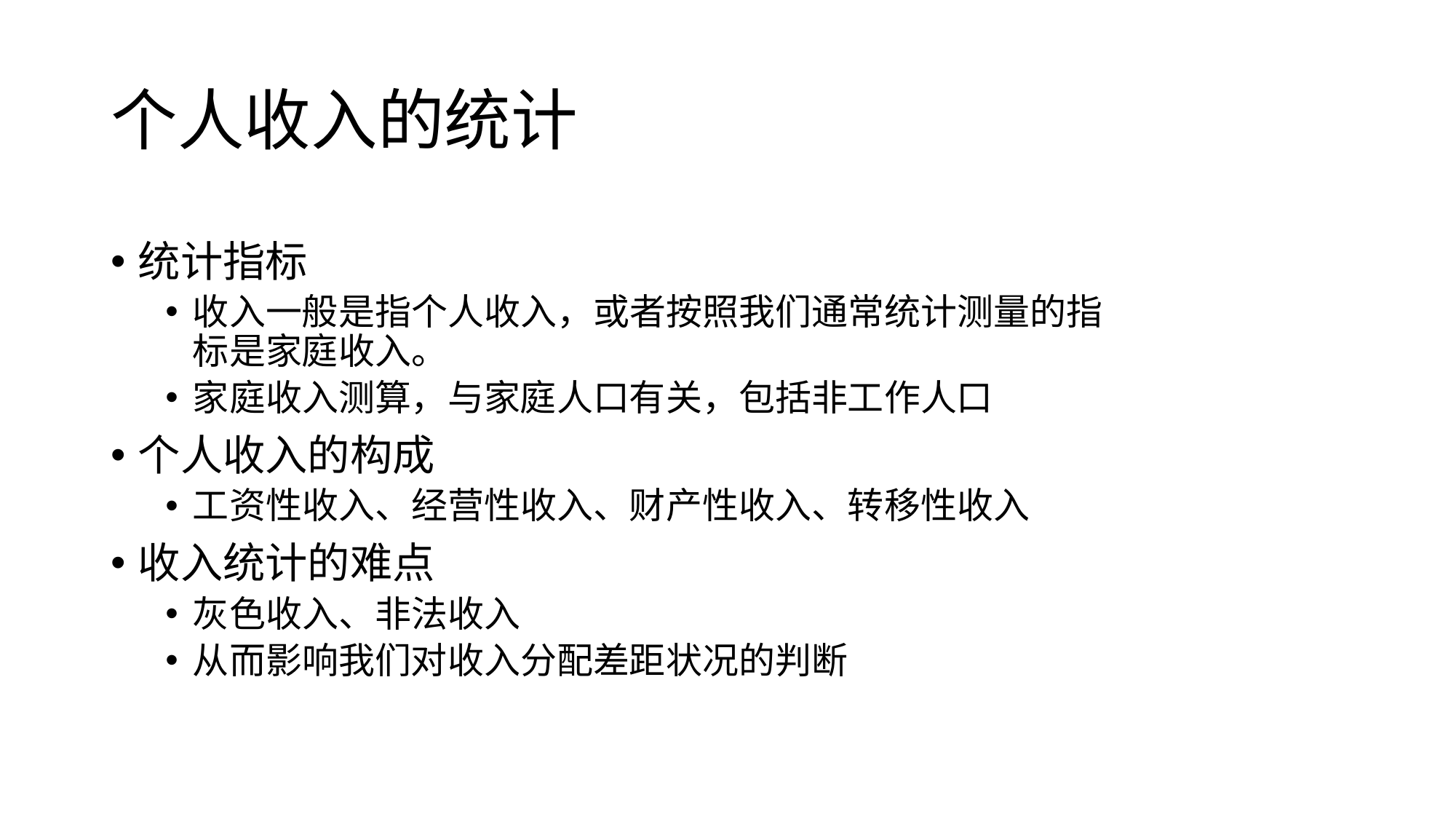

# 个人收入的统计
统计指标
收入一般是指个人收入，或者按照我们通常统计测量的指标是家庭收入。
家庭收入测算，与家庭人口有关，包括非工作人口
个人收入的构成
工资性收入、经营性收入、财产性收入、转移性收入
收入统计的难点
灰色收入、非法收入
从而影响我们对收入分配差距状况的判断